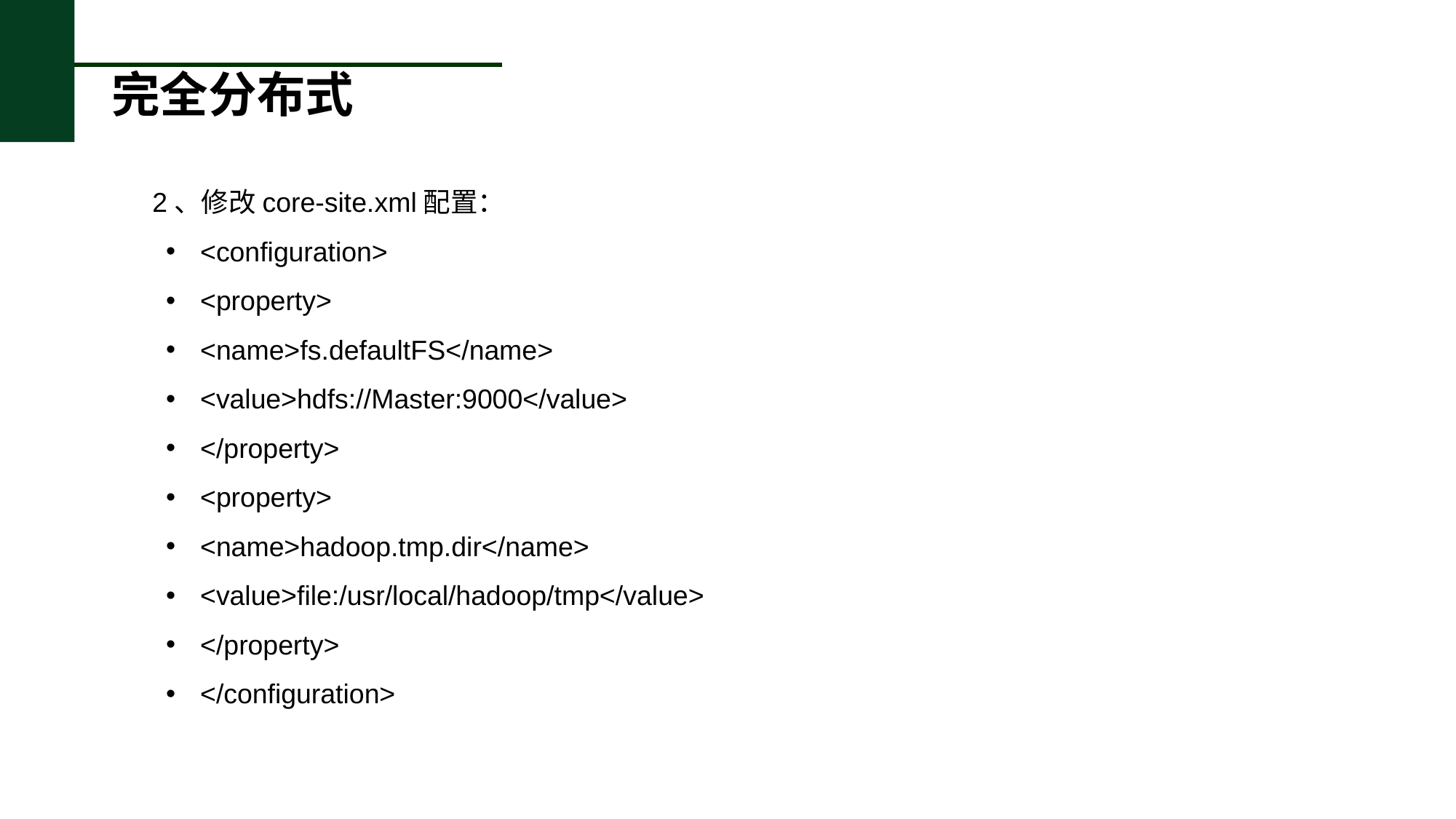

# 完全分布式
2、修改core-site.xml配置：
<configuration>
<property>
<name>fs.defaultFS</name>
<value>hdfs://Master:9000</value>
</property>
<property>
<name>hadoop.tmp.dir</name>
<value>file:/usr/local/hadoop/tmp</value>
</property>
</configuration>